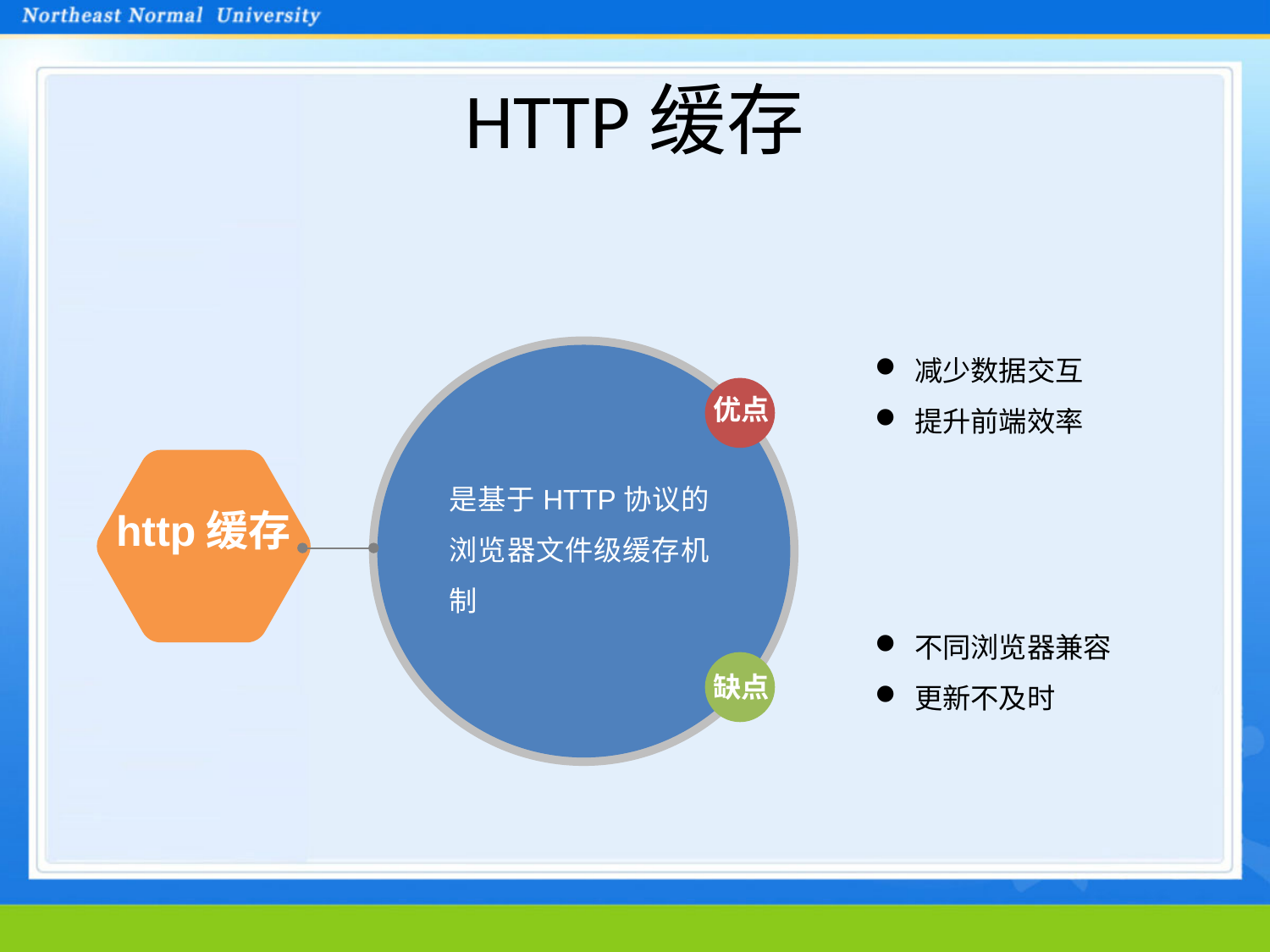

# HTTP缓存

减少数据交互
提升前端效率

优点

是基于HTTP协议的浏览器文件级缓存机制
http缓存
不同浏览器兼容
更新不及时

缺点